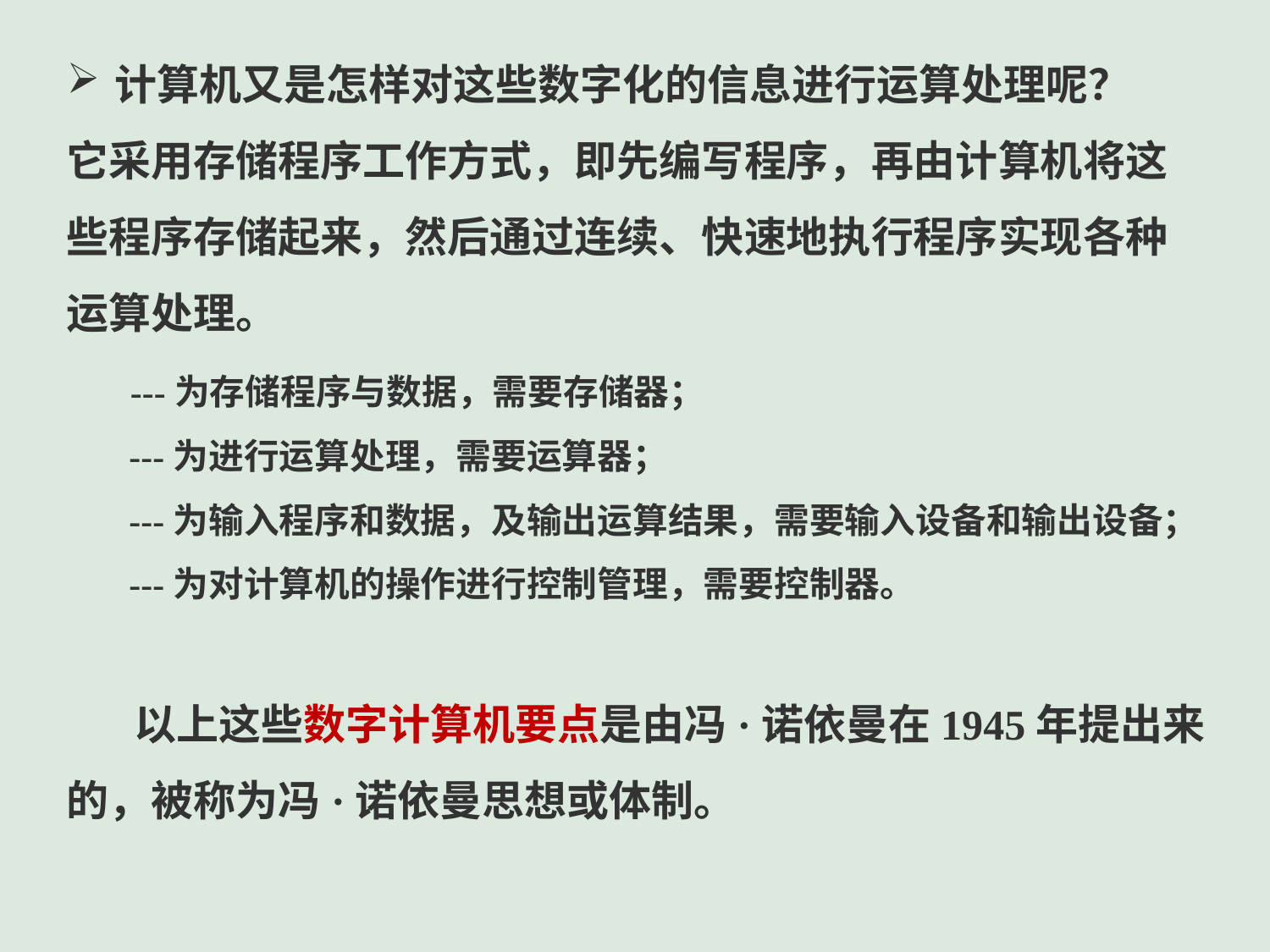

计算机又是怎样对这些数字化的信息进行运算处理呢？
它采用存储程序工作方式，即先编写程序，再由计算机将这些程序存储起来，然后通过连续、快速地执行程序实现各种运算处理。
      ---为存储程序与数据，需要存储器；
       ---为进行运算处理，需要运算器；
       ---为输入程序和数据，及输出运算结果，需要输入设备和输出设备；
       ---为对计算机的操作进行控制管理，需要控制器。
      以上这些数字计算机要点是由冯·诺依曼在1945年提出来的，被称为冯·诺依曼思想或体制。
3